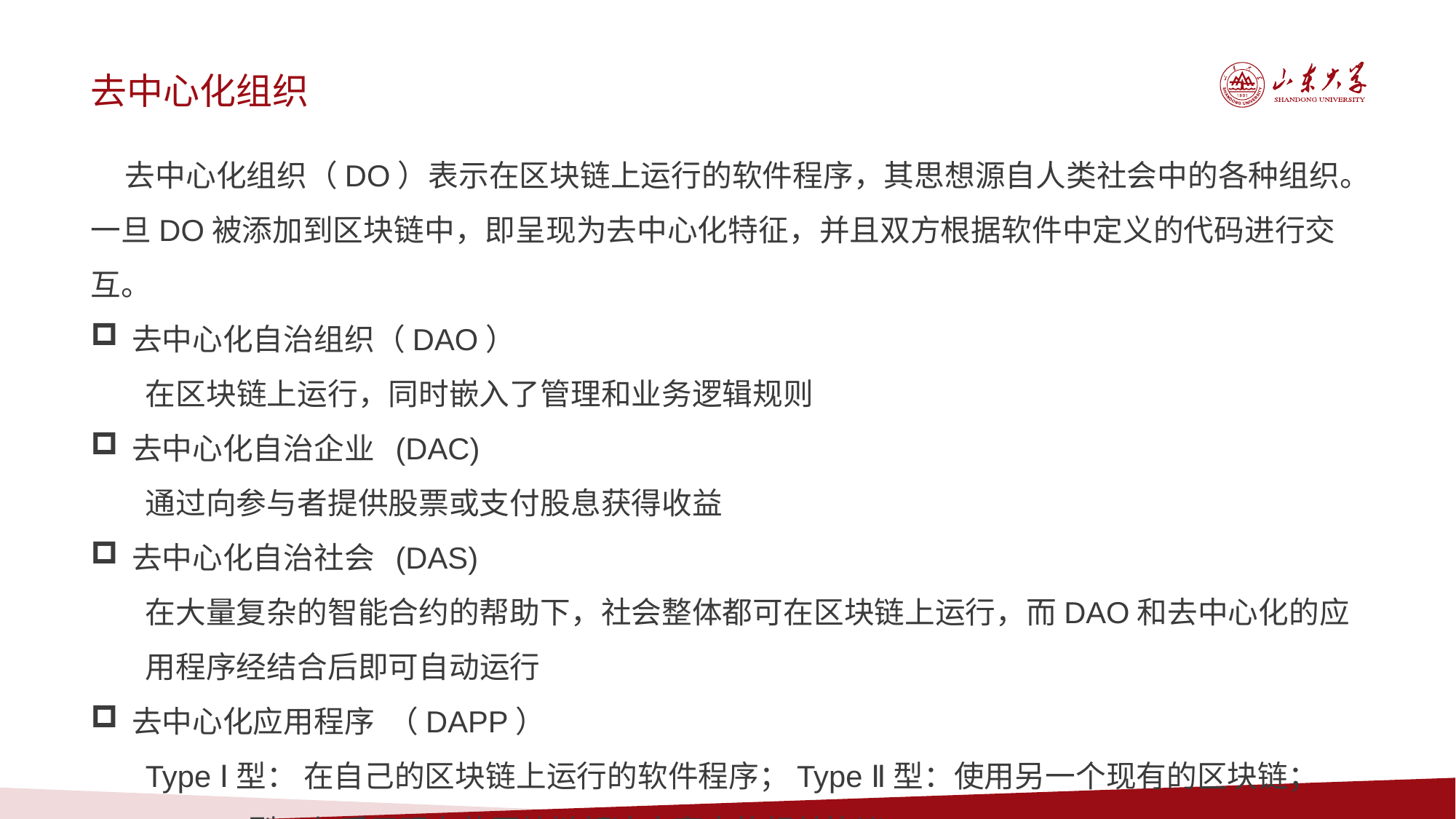

去中心化组织
    去中心化组织（DO）表示在区块链上运行的软件程序，其思想源自人类社会中的各种组织。一旦DO被添加到区块链中，即呈现为去中心化特征，并且双方根据软件中定义的代码进行交互。
去中心化自治组织（DAO）
在区块链上运行，同时嵌入了管理和业务逻辑规则
去中心化自治企业  (DAC)
通过向参与者提供股票或支付股息获得收益
去中心化自治社会  (DAS)
在大量复杂的智能合约的帮助下，社会整体都可在区块链上运行，而DAO和去中心化的应用程序经结合后即可自动运行
去中心化应用程序  （DAPP）
Type Ⅰ型： 在自己的区块链上运行的软件程序；Type Ⅱ型：使用另一个现有的区块链；Type Ⅲ型：仅采用现有的区块链解决方案中的相关协议